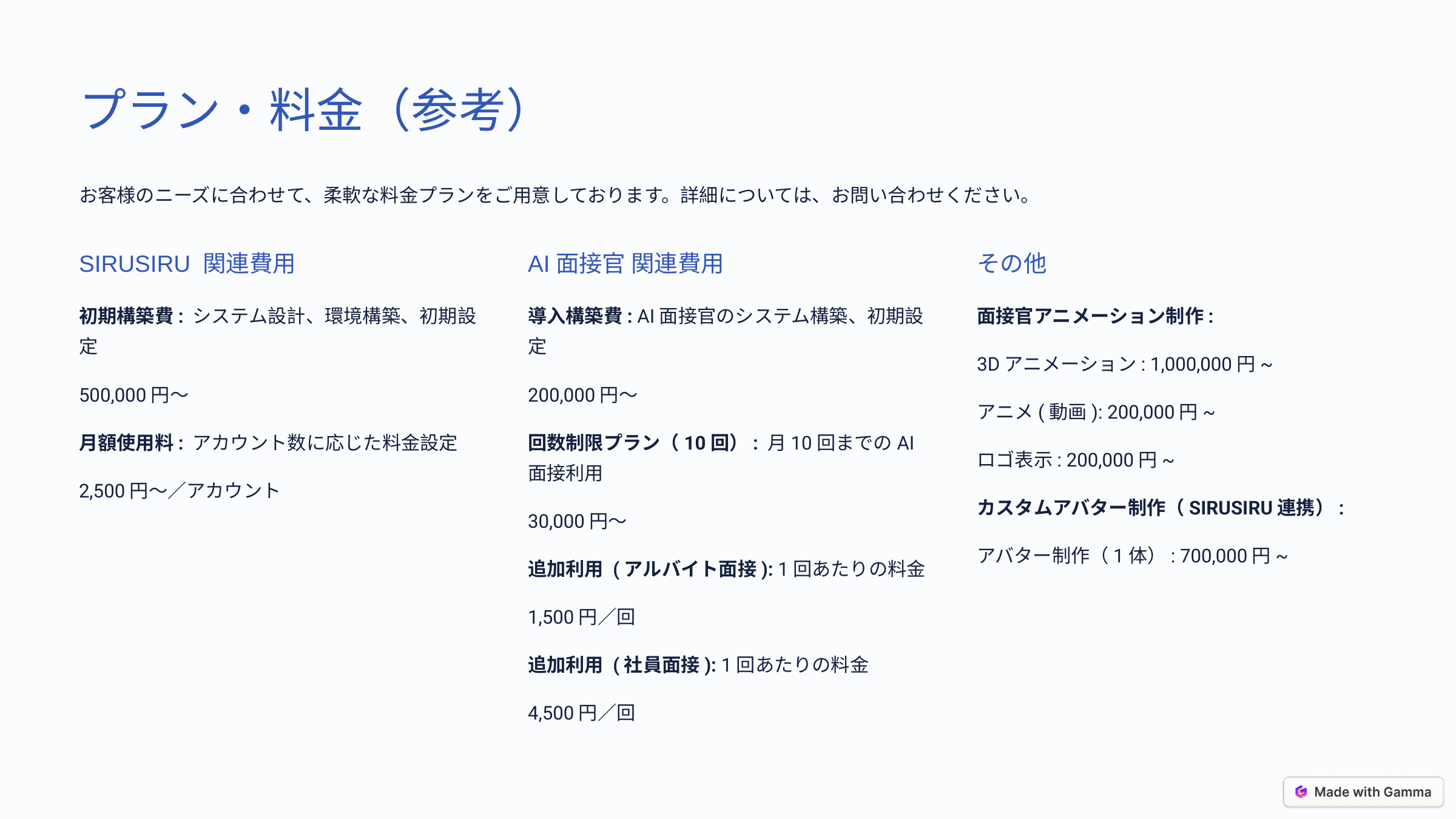

プラン・料金（参考）
お客様のニーズに合わせて、柔軟な料金プランをご用意しております。詳細については、お問い合わせください。
SIRUSIRU 関連費用
AI面接官 関連費用
その他
初期構築費: システム設計、環境構築、初期設定
導入構築費: AI面接官のシステム構築、初期設定
面接官アニメーション制作:
3Dアニメーション: 1,000,000円~
500,000円〜
200,000円〜
アニメ(動画): 200,000円~
月額使用料: アカウント数に応じた料金設定
回数制限プラン（10回）: 月10回までのAI面接利用
ロゴ表示: 200,000円~
2,500円〜／アカウント
カスタムアバター制作（SIRUSIRU連携）:
30,000円〜
アバター制作（1体）: 700,000円~
追加利用 (アルバイト面接): 1回あたりの料金
1,500円／回
追加利用 (社員面接): 1回あたりの料金
4,500円／回